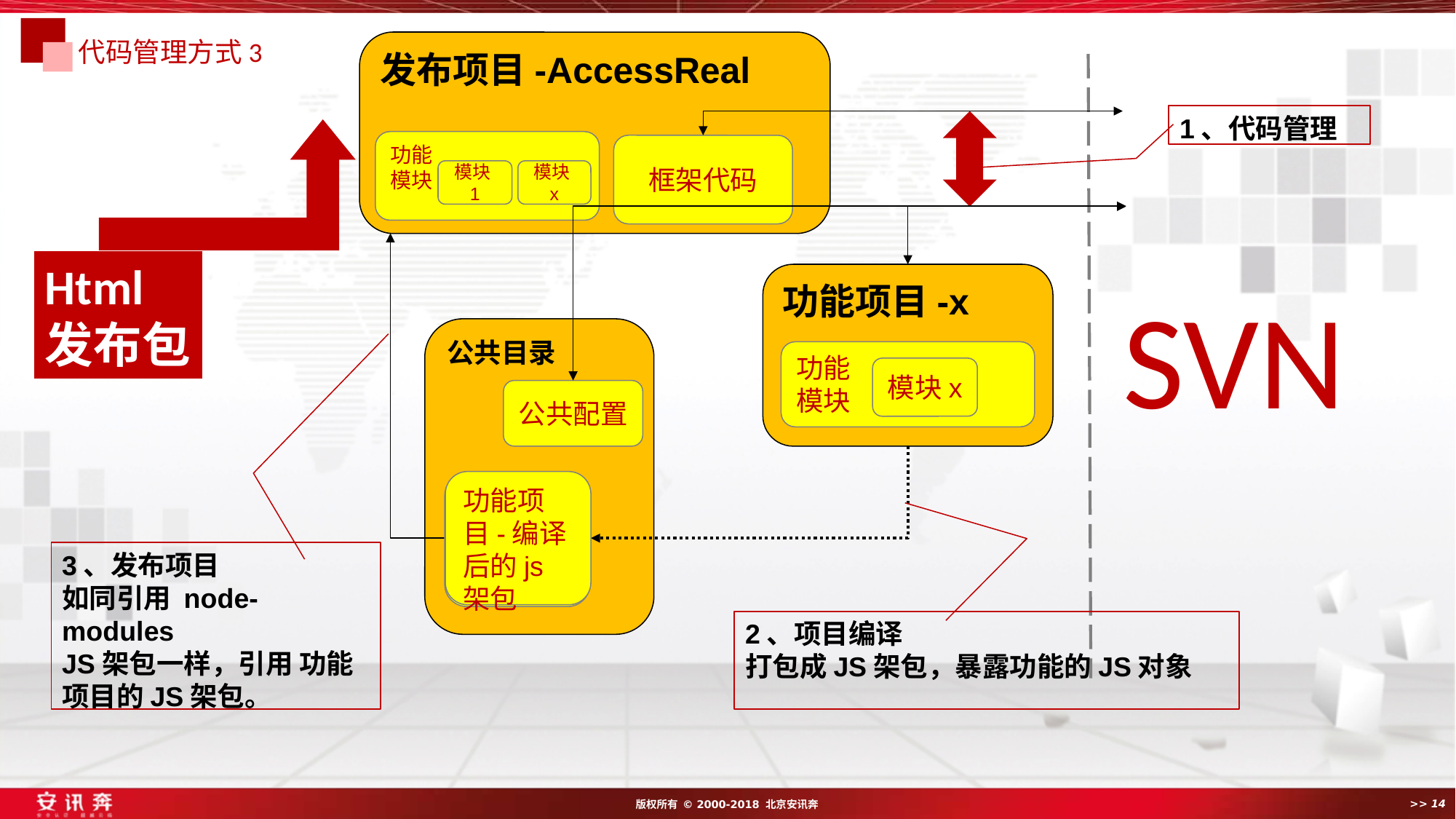

代码管理方式3
发布项目-AccessReal
框架代码
SVN
1、代码管理

功能
模块
模块1
模块x
Html
发布包
功能项目-x
公共目录
公共配置
功能
模块
模块x
功能项目-编译后的js 架包
模块代码
模块x
3、发布项目
如同引用 node-modules
JS架包一样，引用 功能项目的JS架包。
2、项目编译
打包成JS架包，暴露功能的JS对象